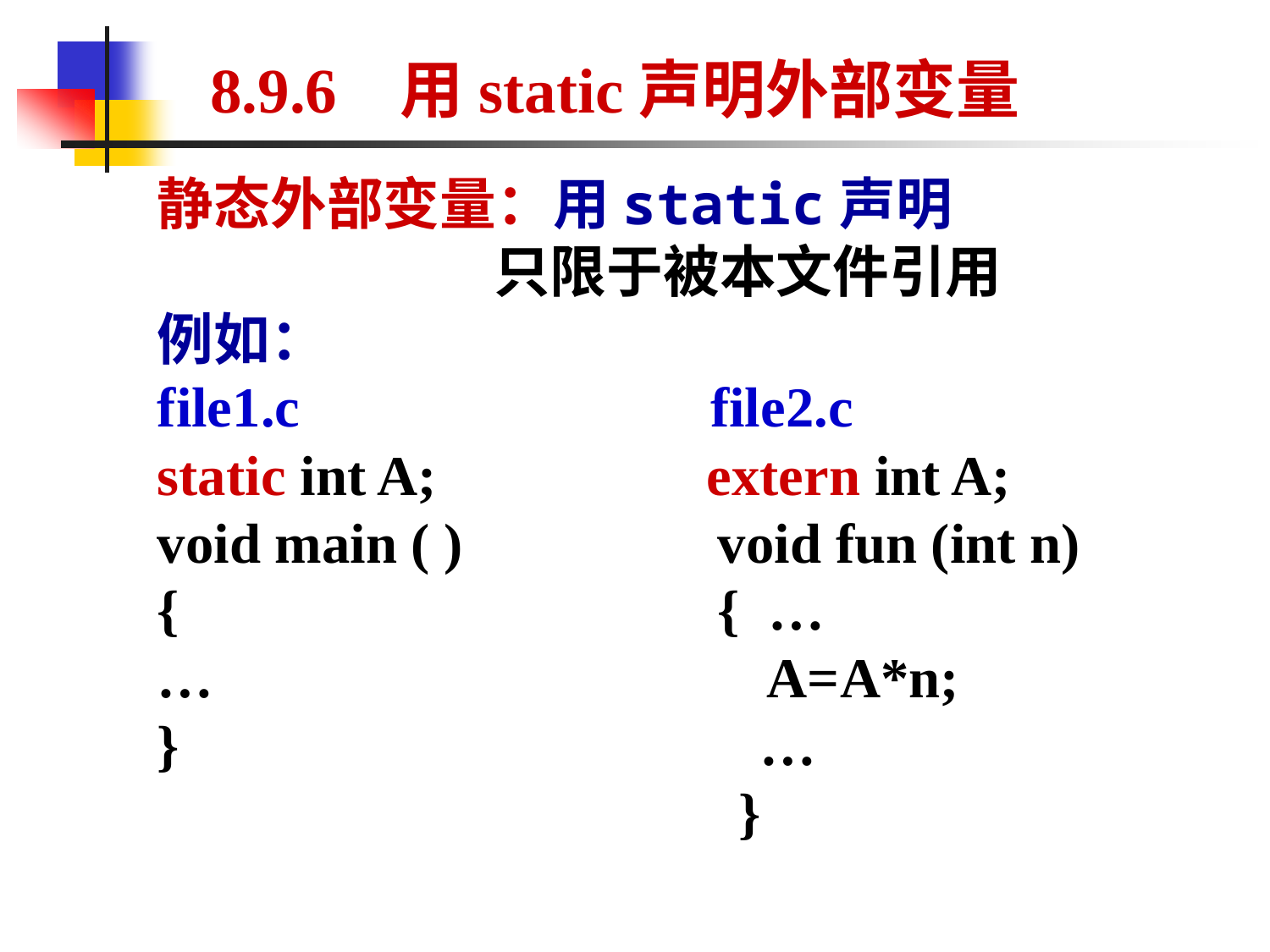

8.9.6   用static声明外部变量
静态外部变量：用static声明
                         只限于被本文件引用
例如：
file1.c                             file2.c
static int A;                   extern int A;
void main ( )                  void fun (int n)
{                                      {  …
…                                       A=A*n;
}                                         …
                                         }